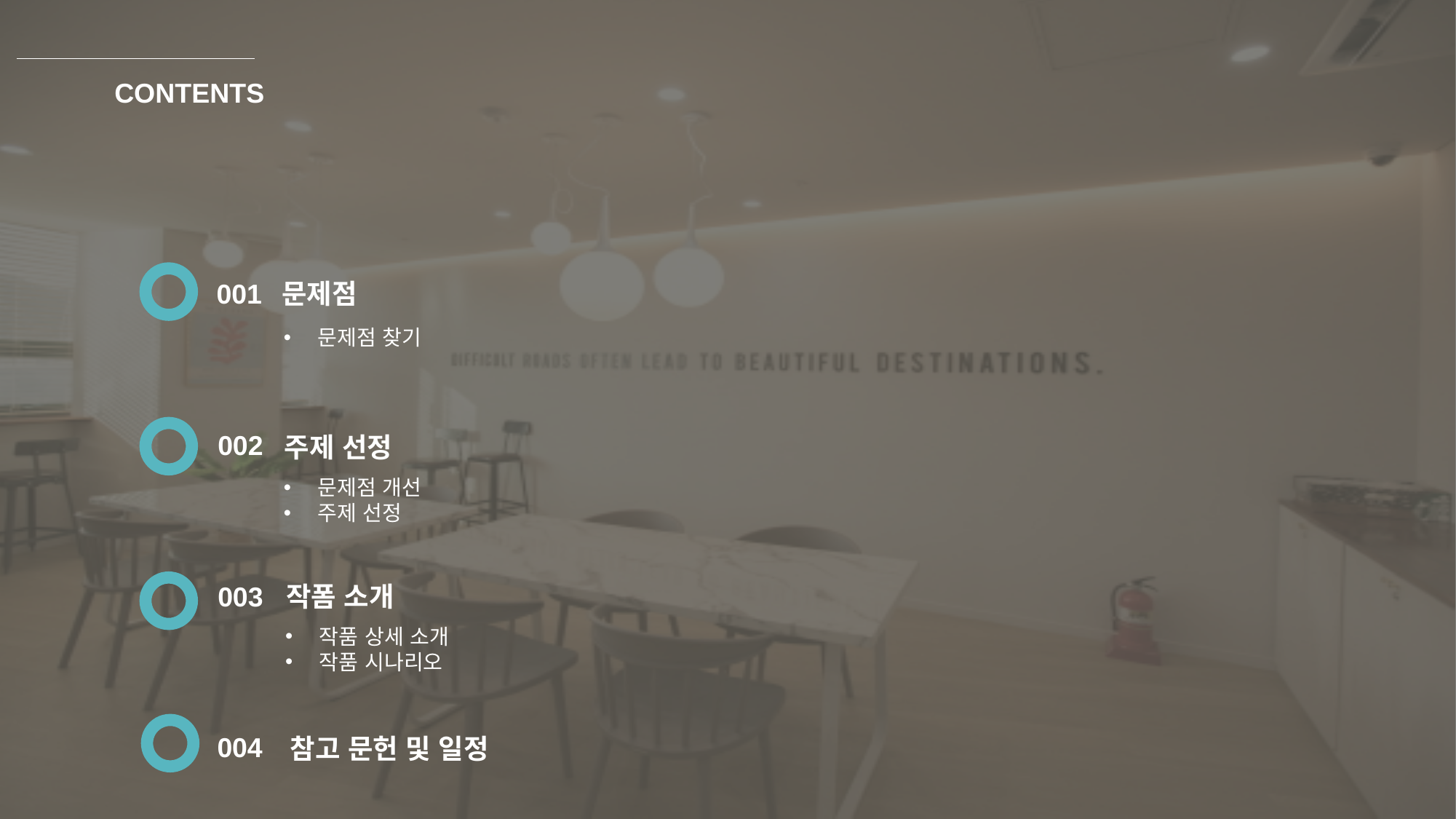

문제점
문제점 찾기
주제 선정
문제점 개선
주제 선정
작폼 소개
작품 상세 소개
작품 시나리오
참고 문헌 및 일정